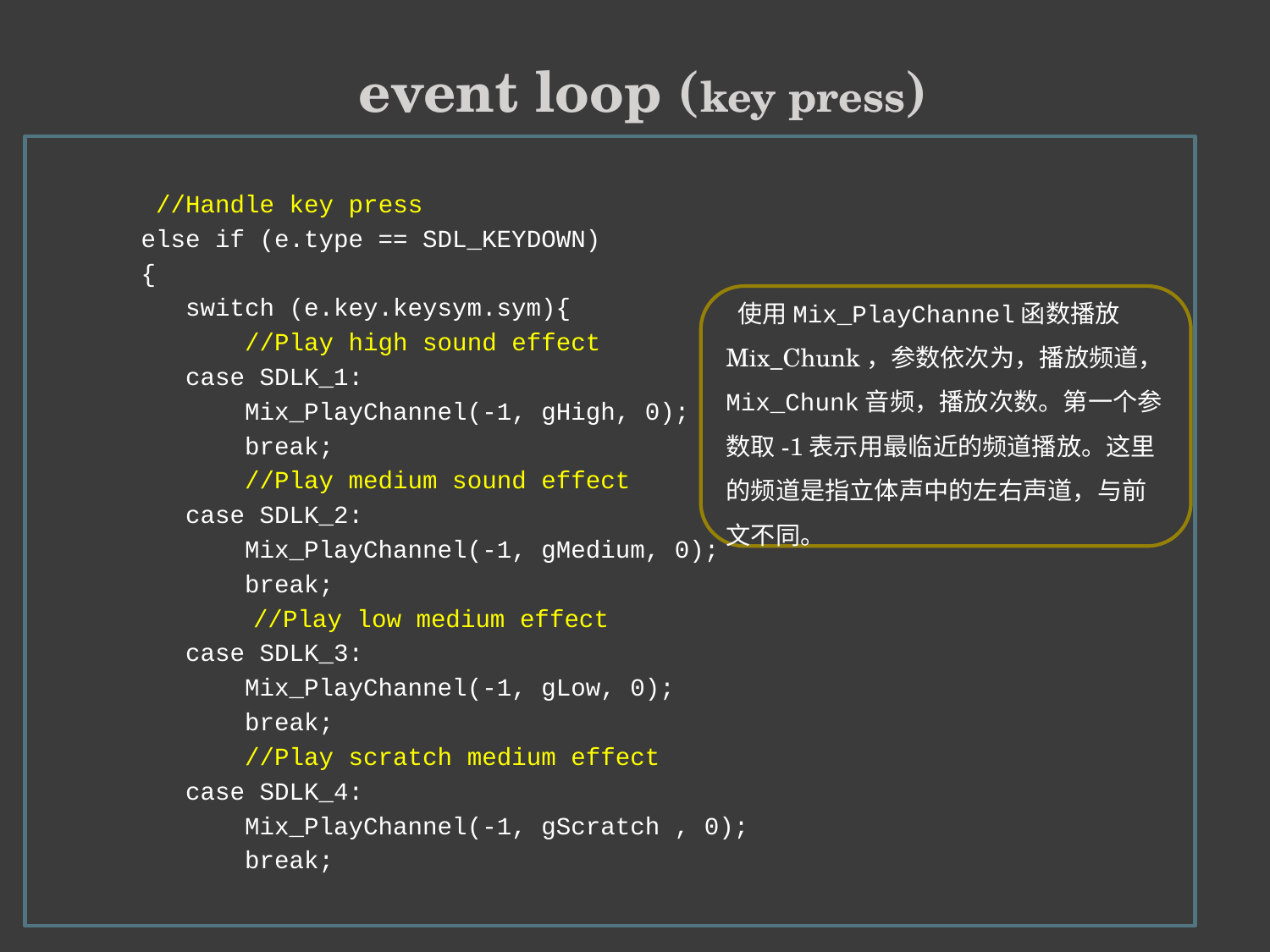

event loop (key press)

        //Handle key press
       else if (e.type == SDL_KEYDOWN)
       {
          switch (e.key.keysym.sym){
              //Play high sound effect
          case SDLK_1:
              Mix_PlayChannel(-1, gHigh, 0);
              break;
              //Play medium sound effect
          case SDLK_2:
              Mix_PlayChannel(-1, gMedium, 0);
              break;
	      //Play low medium effect
          case SDLK_3:
              Mix_PlayChannel(-1, gLow, 0);
              break;
              //Play scratch medium effect
          case SDLK_4:
              Mix_PlayChannel(-1, gScratch , 0);
              break;

 使用Mix_PlayChannel函数播放Mix_Chunk，参数依次为，播放频道，Mix_Chunk音频，播放次数。第一个参数取-1表示用最临近的频道播放。这里的频道是指立体声中的左右声道，与前文不同。